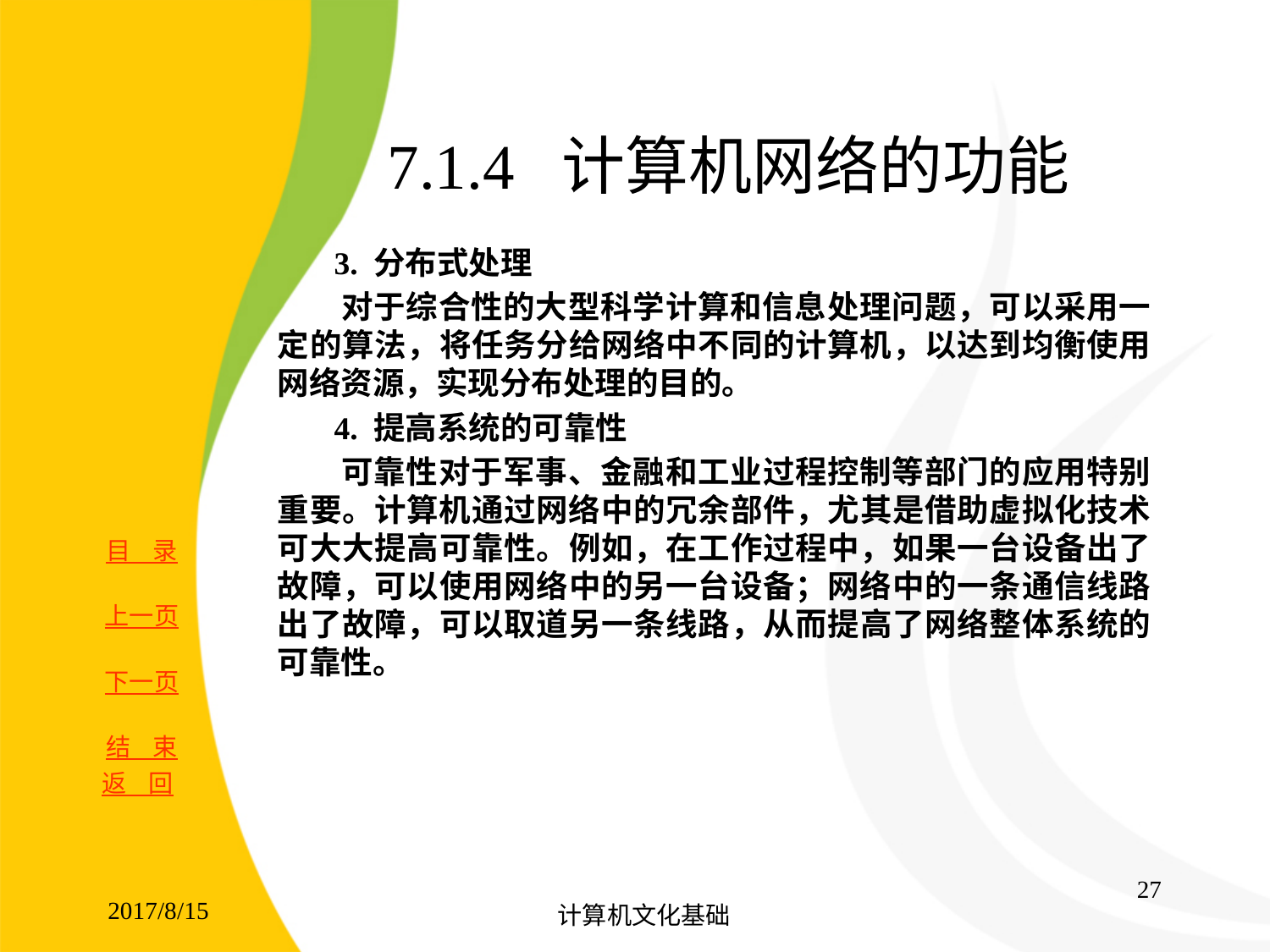

# 7.1.4  计算机网络的功能
       3. 分布式处理
       对于综合性的大型科学计算和信息处理问题，可以采用一定的算法，将任务分给网络中不同的计算机，以达到均衡使用网络资源，实现分布处理的目的。
       4. 提高系统的可靠性
       可靠性对于军事、金融和工业过程控制等部门的应用特别重要。计算机通过网络中的冗余部件，尤其是借助虚拟化技术可大大提高可靠性。例如，在工作过程中，如果一台设备出了故障，可以使用网络中的另一台设备；网络中的一条通信线路出了故障，可以取道另一条线路，从而提高了网络整体系统的可靠性。
返    回
27
2017/8/15